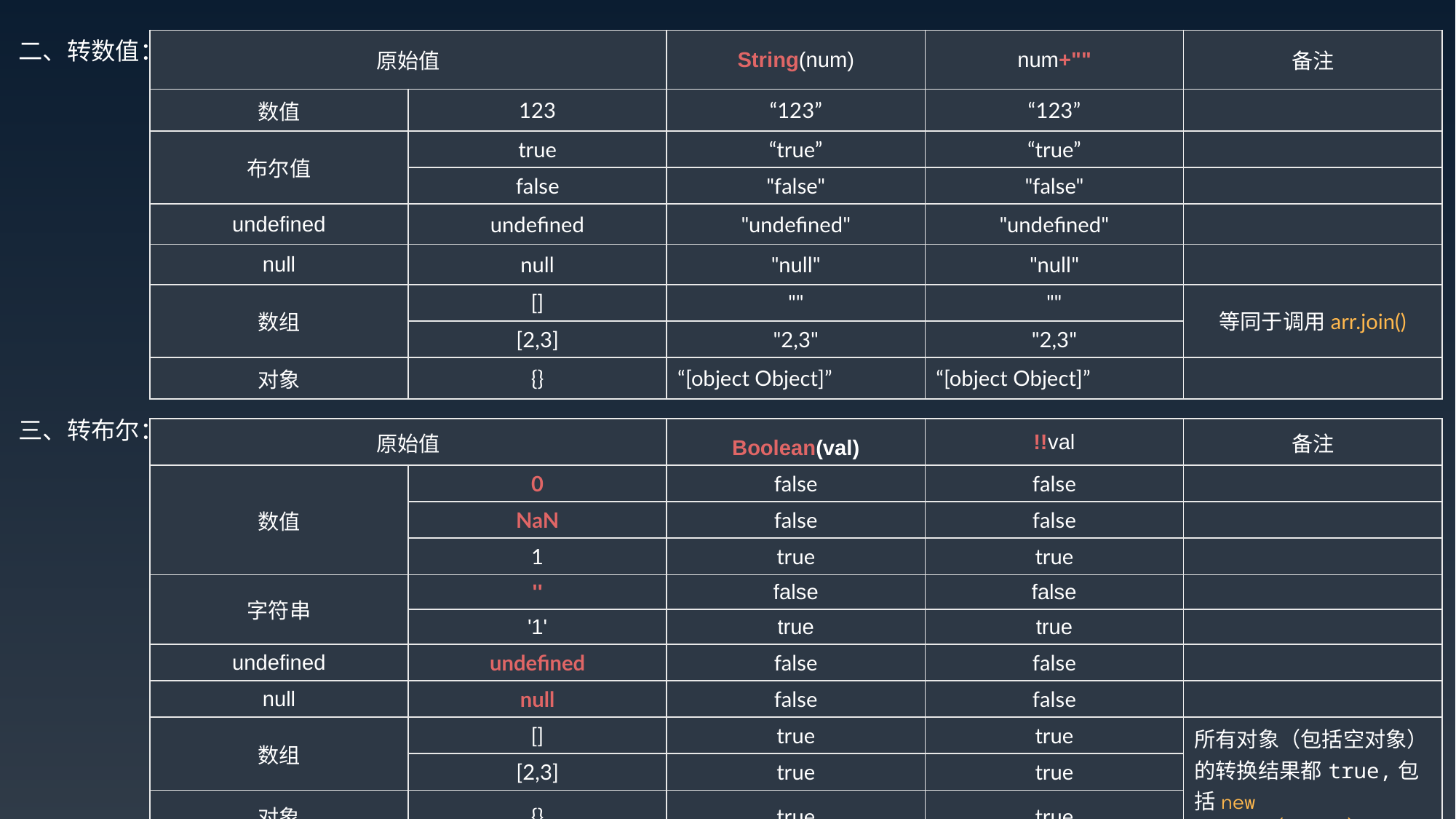

二、转数值：
| 原始值 |  | String(num) | num+"" | 备注 |
| --- | --- | --- | --- | --- |
| 数值 | 123 | “123” | “123” |  |
| 布尔值 | true | “true” | “true” |  |
|  | false | "false" | "false" |  |
| undefined | undefined | "undefined" | "undefined" |  |
| null | null | "null" | "null" |  |
| 数组 | [] | "" | "" | 等同于调用arr.join() |
|  | [2,3] | "2,3" | "2,3" |  |
| 对象 | {} | “[object Object]” | “[object Object]” |  |
三、转布尔：
| 原始值 |  | Boolean(val) | !!val | 备注 |
| --- | --- | --- | --- | --- |
| 数值 | 0 | false | false |  |
|  | NaN | false | false |  |
|  | 1 | true | true |  |
| 字符串 | '' | false | false |  |
|  | '1' | true | true |  |
| undefined | undefined | false | false |  |
| null | null | false | false |  |
| 数组 | [] | true | true | 所有对象（包括空对象）的转换结果都true,包括new Boolean(false) |
|  | [2,3] | true | true |  |
| 对象 | {} | true | true |  |